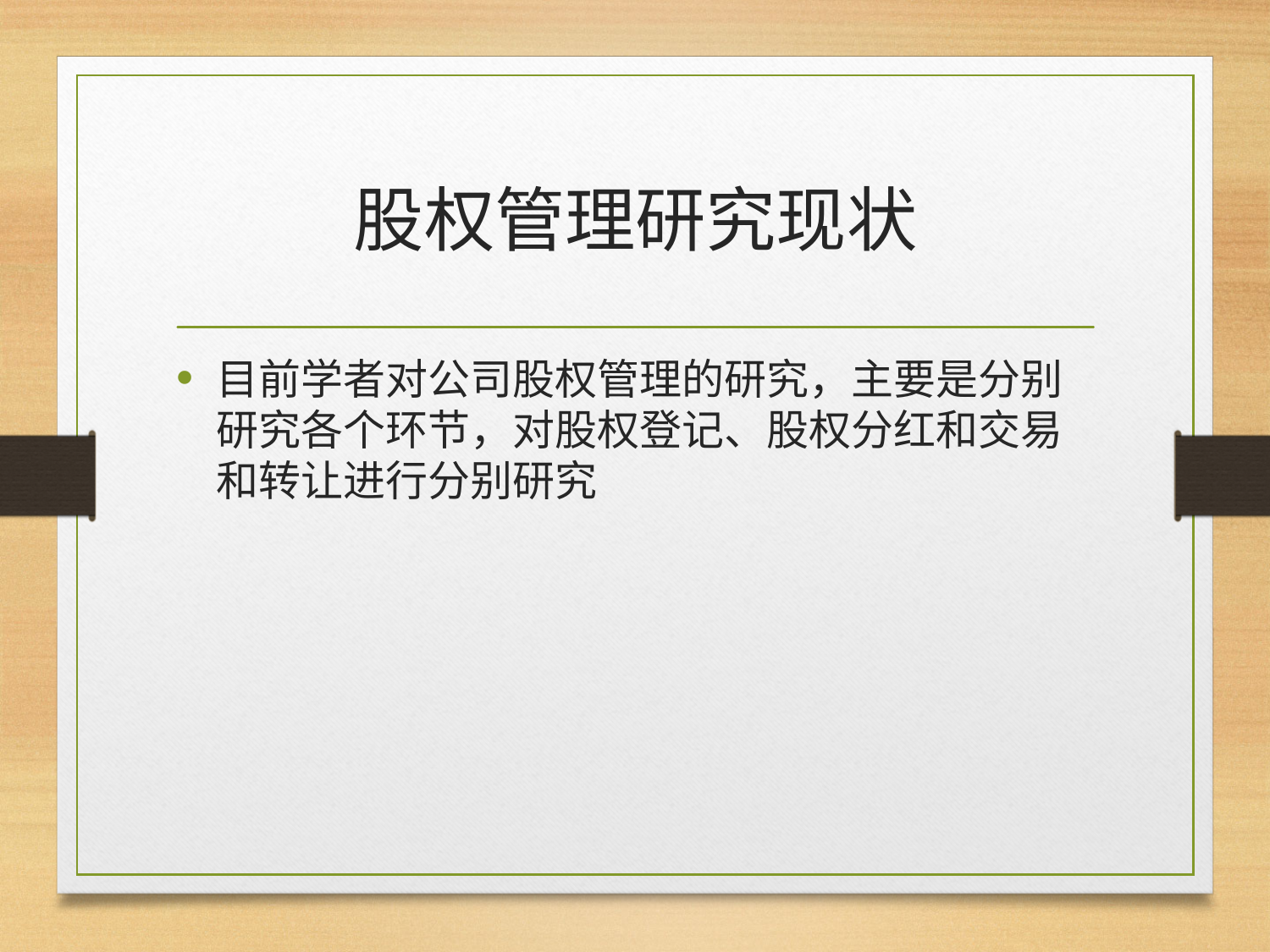

# 股权管理研究现状
目前学者对公司股权管理的研究，主要是分别研究各个环节，对股权登记、股权分红和交易和转让进行分别研究